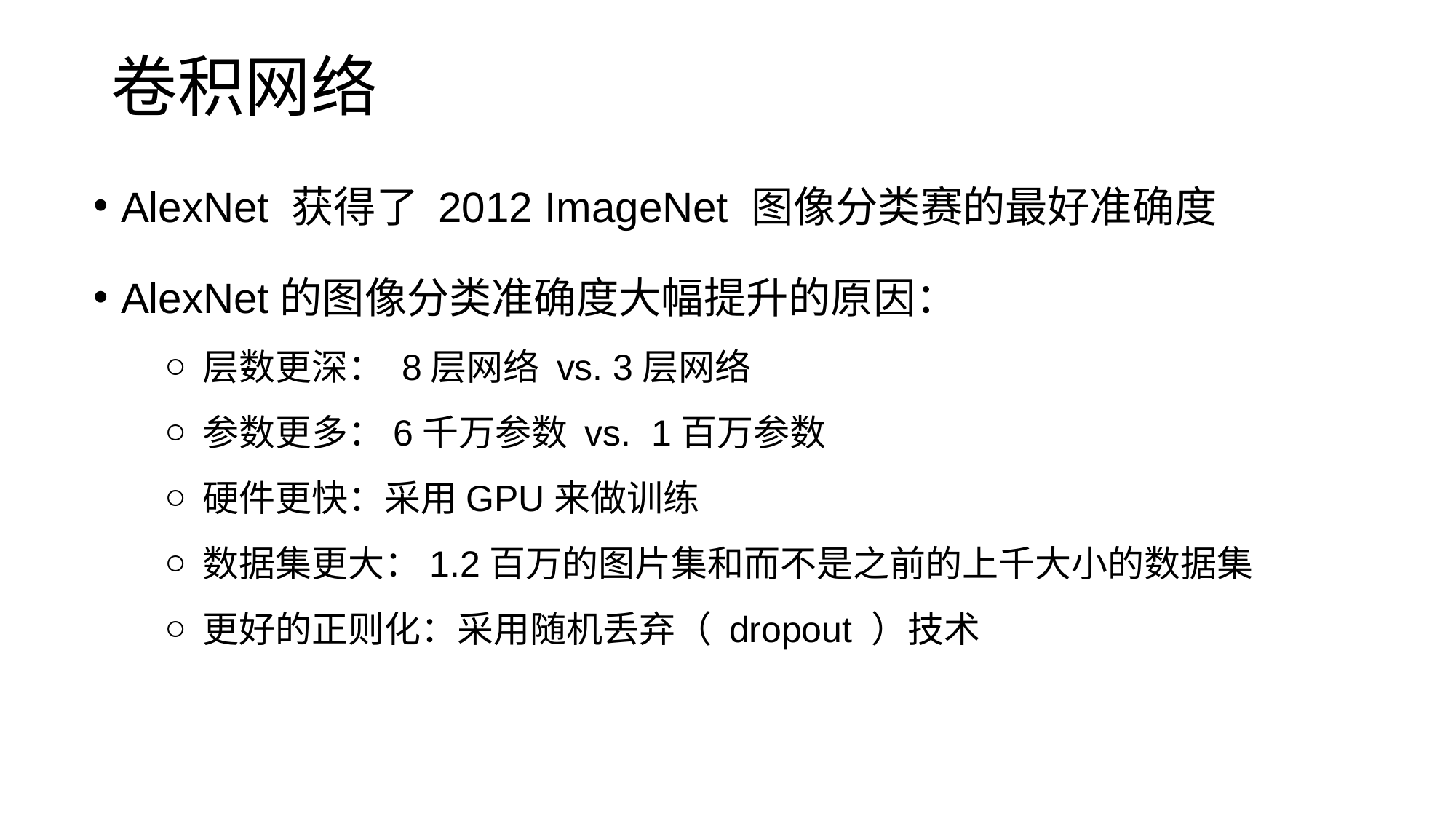

# 卷积网络
AlexNet 获得了 2012 ImageNet 图像分类赛的最好准确度
AlexNet的图像分类准确度大幅提升的原因：
层数更深： 8层网络 vs. 3层网络
参数更多：6千万参数 vs.  1百万参数
硬件更快：采用GPU来做训练
数据集更大：1.2百万的图片集和而不是之前的上千大小的数据集
更好的正则化：采用随机丢弃（ dropout ）技术